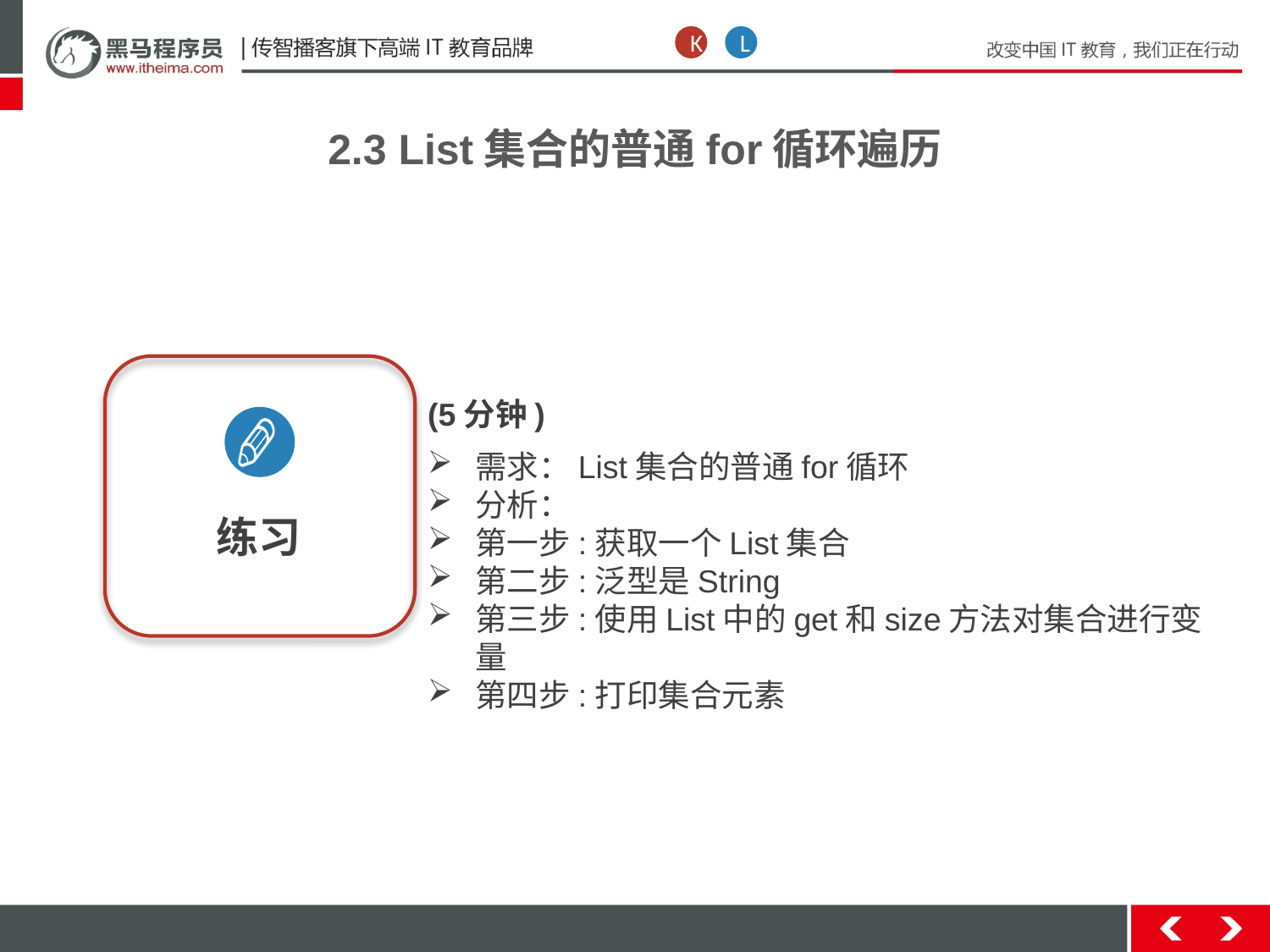

K
L
2.3 List集合的普通for循环遍历

练习
(5分钟)
需求：List集合的普通for循环
分析：
第一步:获取一个List集合
第二步:泛型是String
第三步:使用List中的get和size方法对集合进行变量
第四步:打印集合元素